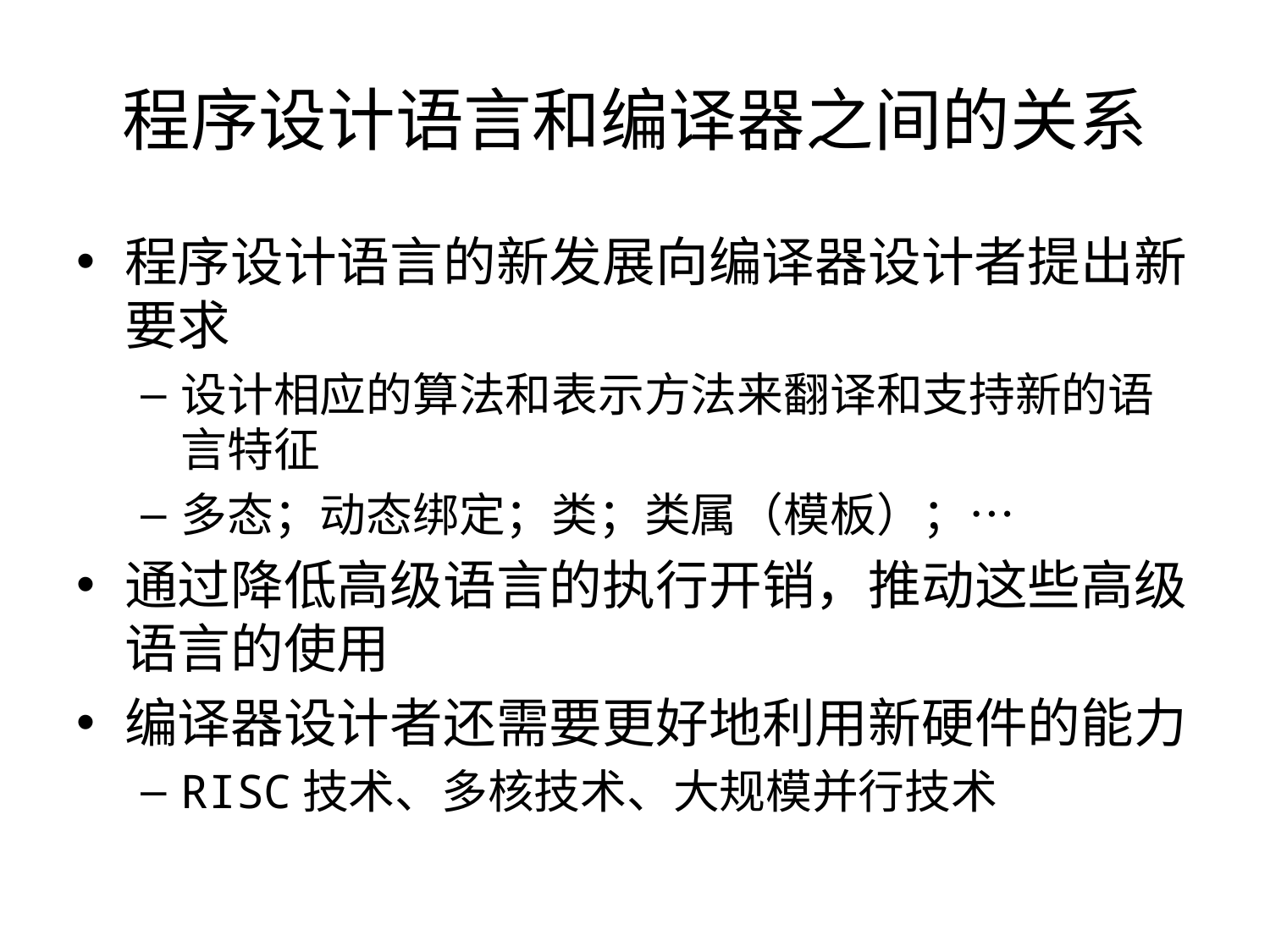

# 程序设计语言和编译器之间的关系
程序设计语言的新发展向编译器设计者提出新要求
设计相应的算法和表示方法来翻译和支持新的语言特征
多态；动态绑定；类；类属（模板）；…
通过降低高级语言的执行开销，推动这些高级语言的使用
编译器设计者还需要更好地利用新硬件的能力
RISC技术、多核技术、大规模并行技术